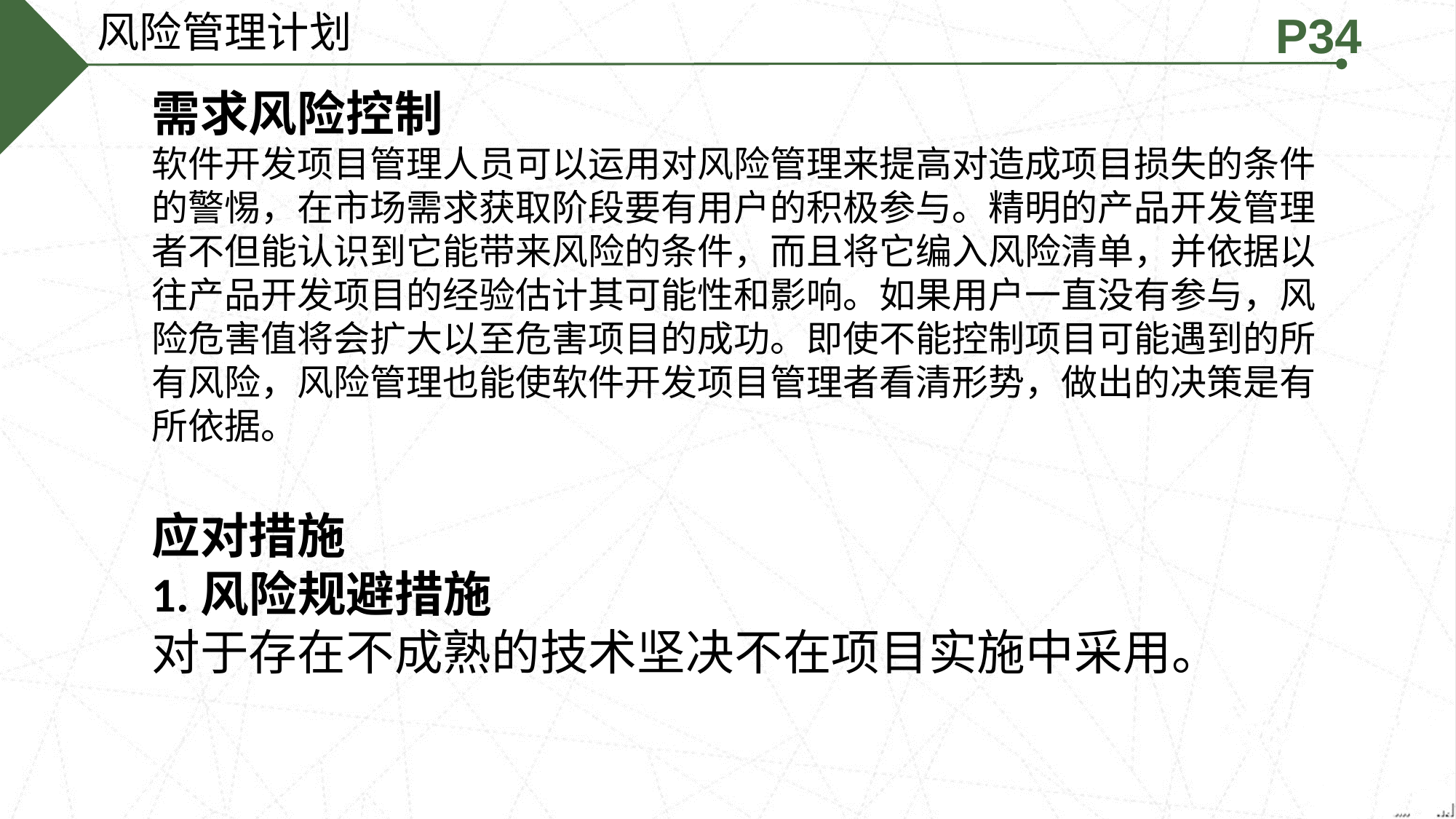

风险管理计划
P34

需求风险控制
软件开发项目管理人员可以运用对风险管理来提高对造成项目损失的条件的警惕，在市场需求获取阶段要有用户的积极参与。精明的产品开发管理者不但能认识到它能带来风险的条件，而且将它编入风险清单，并依据以往产品开发项目的经验估计其可能性和影响。如果用户一直没有参与，风险危害值将会扩大以至危害项目的成功。即使不能控制项目可能遇到的所有风险，风险管理也能使软件开发项目管理者看清形势，做出的决策是有所依据。

应对措施
1.风险规避措施
对于存在不成熟的技术坚决不在项目实施中采用。